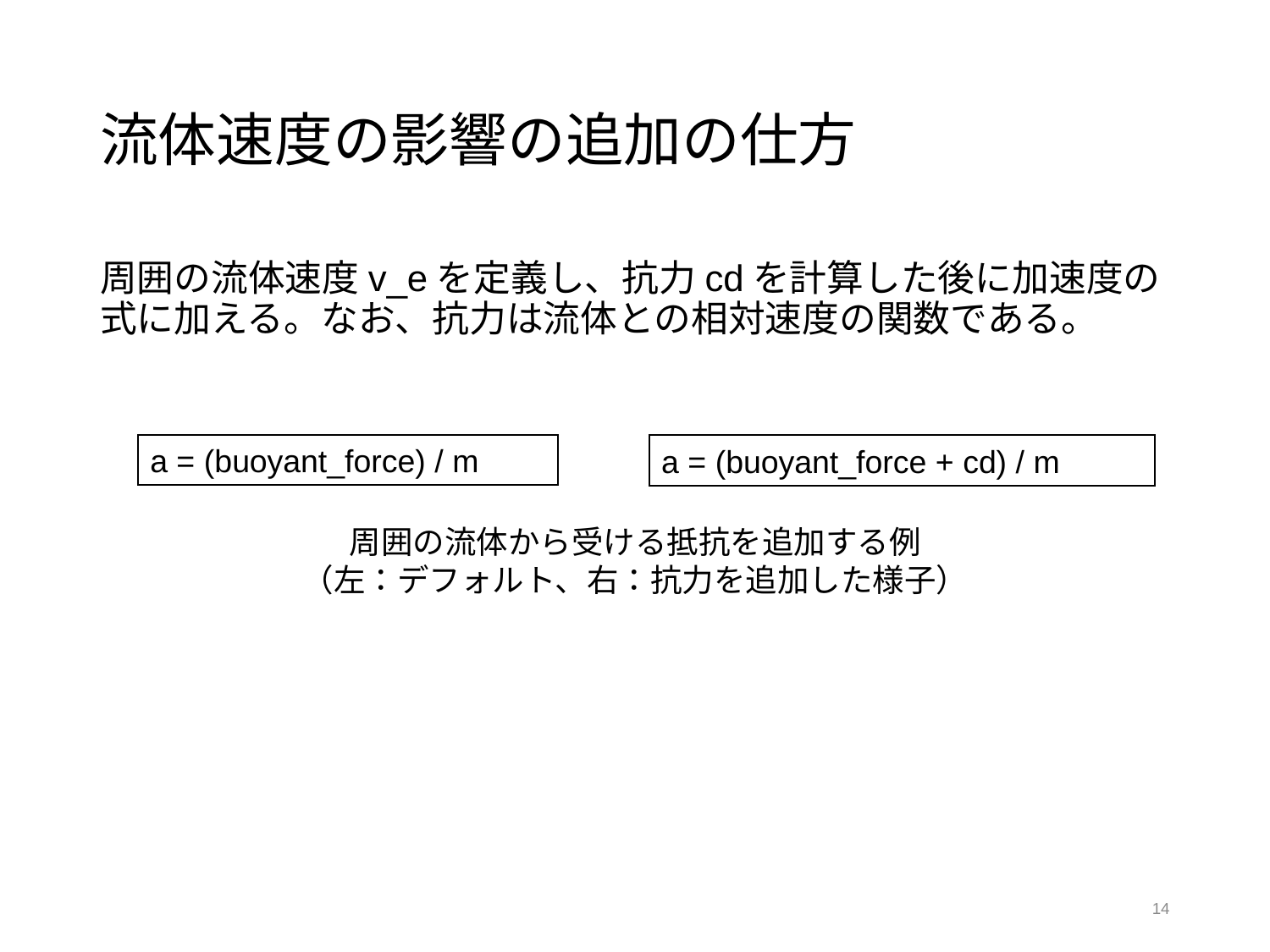

# 流体速度の影響の追加の仕方
周囲の流体速度v_eを定義し、抗力cdを計算した後に加速度の式に加える。なお、抗力は流体との相対速度の関数である。
a = (buoyant_force) / m
a = (buoyant_force + cd) / m
周囲の流体から受ける抵抗を追加する例
（左：デフォルト、右：抗力を追加した様子）
14